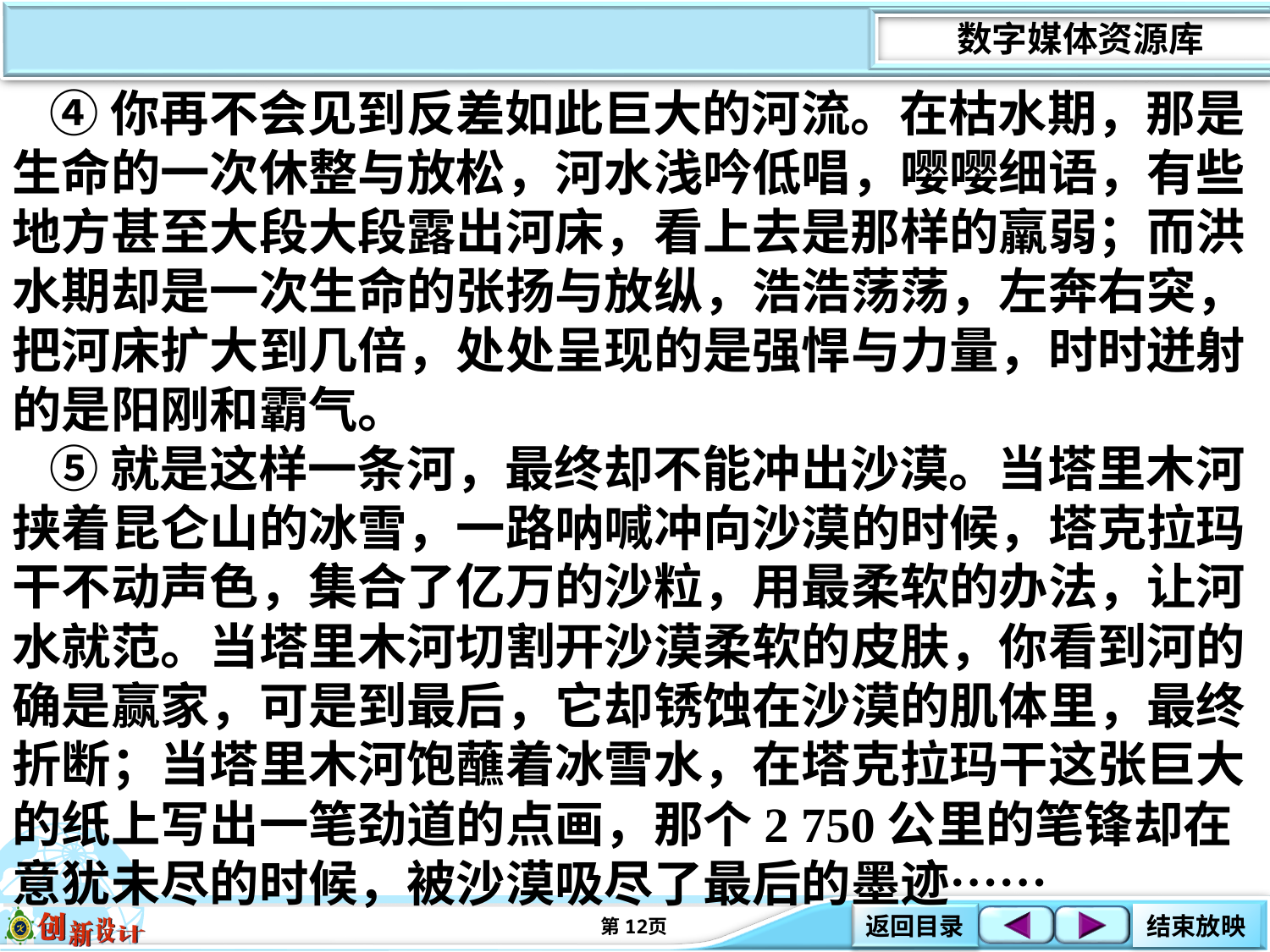

④你再不会见到反差如此巨大的河流。在枯水期，那是生命的一次休整与放松，河水浅吟低唱，嘤嘤细语，有些地方甚至大段大段露出河床，看上去是那样的羸弱；而洪水期却是一次生命的张扬与放纵，浩浩荡荡，左奔右突，把河床扩大到几倍，处处呈现的是强悍与力量，时时迸射的是阳刚和霸气。
⑤就是这样一条河，最终却不能冲出沙漠。当塔里木河挟着昆仑山的冰雪，一路呐喊冲向沙漠的时候，塔克拉玛干不动声色，集合了亿万的沙粒，用最柔软的办法，让河水就范。当塔里木河切割开沙漠柔软的皮肤，你看到河的确是赢家，可是到最后，它却锈蚀在沙漠的肌体里，最终折断；当塔里木河饱蘸着冰雪水，在塔克拉玛干这张巨大的纸上写出一笔劲道的点画，那个2 750公里的笔锋却在意犹未尽的时候，被沙漠吸尽了最后的墨迹……